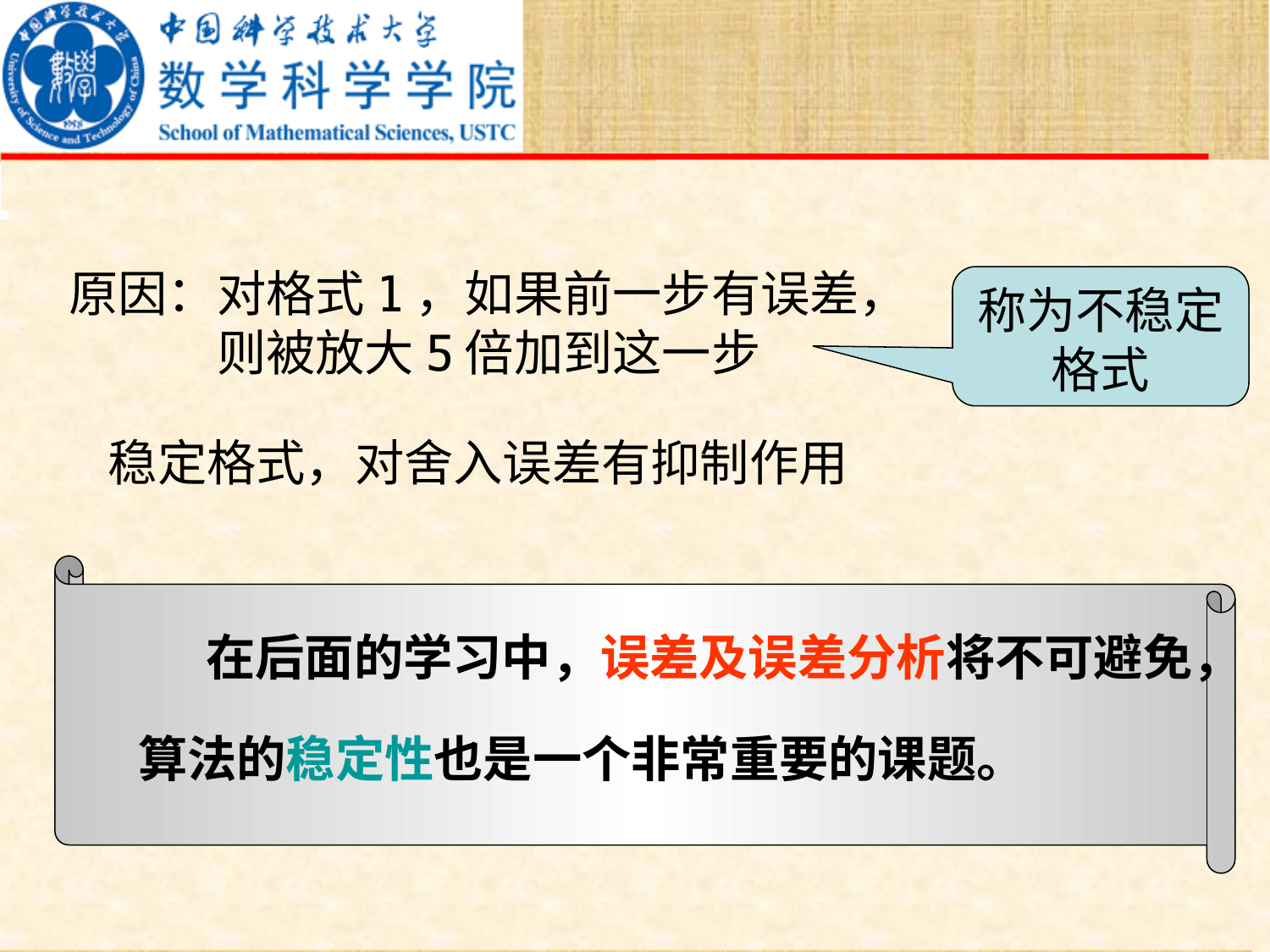

原因：对格式1，如果前一步有误差，
则被放大5倍加到这一步
称为不稳定格式
稳定格式，对舍入误差有抑制作用
            在后面的学习中，误差及误差分析将不可避免，
    算法的稳定性也是一个非常重要的课题。